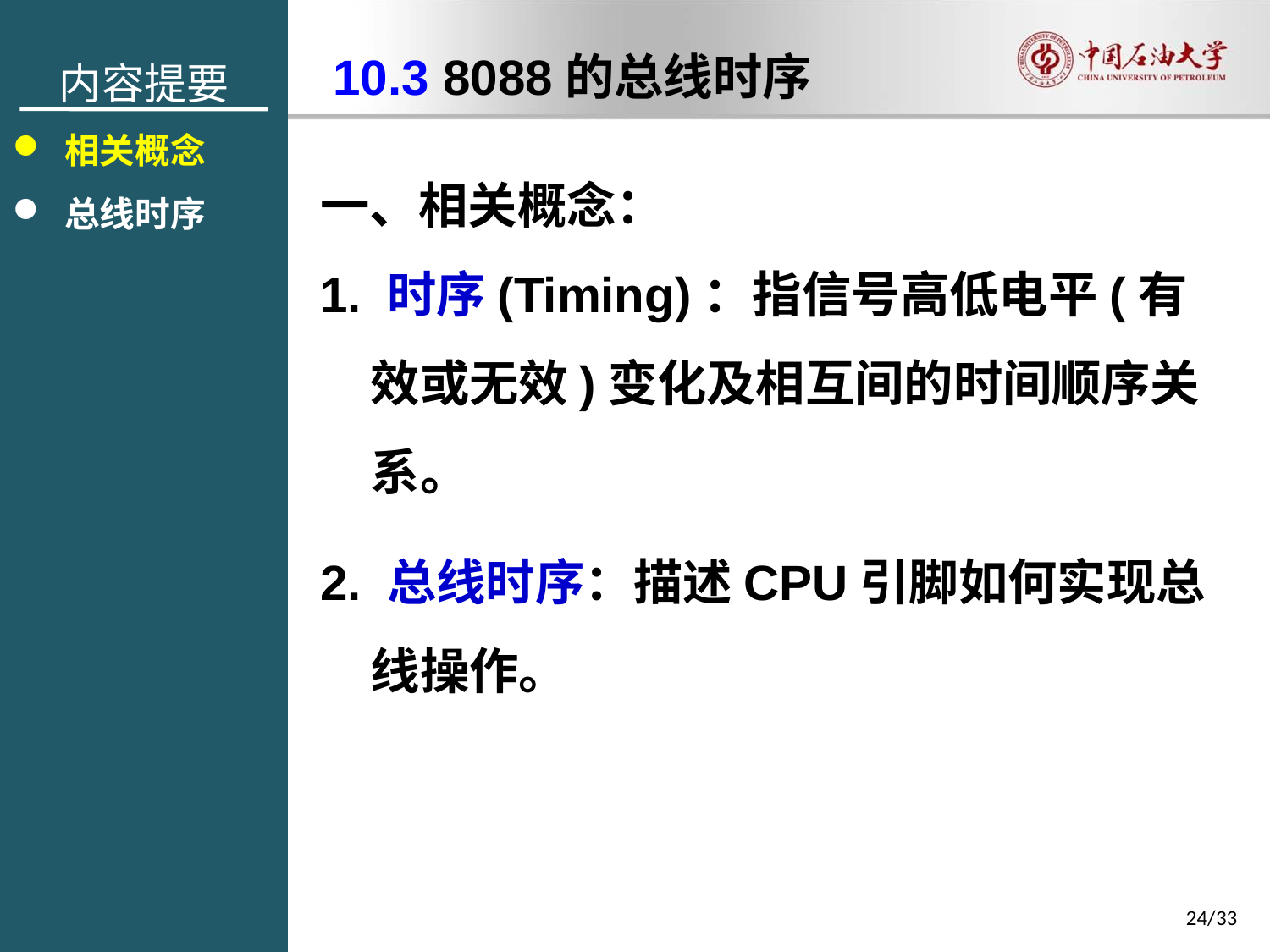

内容提要
 相关概念
 总线时序
10.3 8088的总线时序
一、相关概念：
1. 时序(Timing)：指信号高低电平(有效或无效)变化及相互间的时间顺序关系。
2. 总线时序：描述CPU引脚如何实现总线操作。
24/33